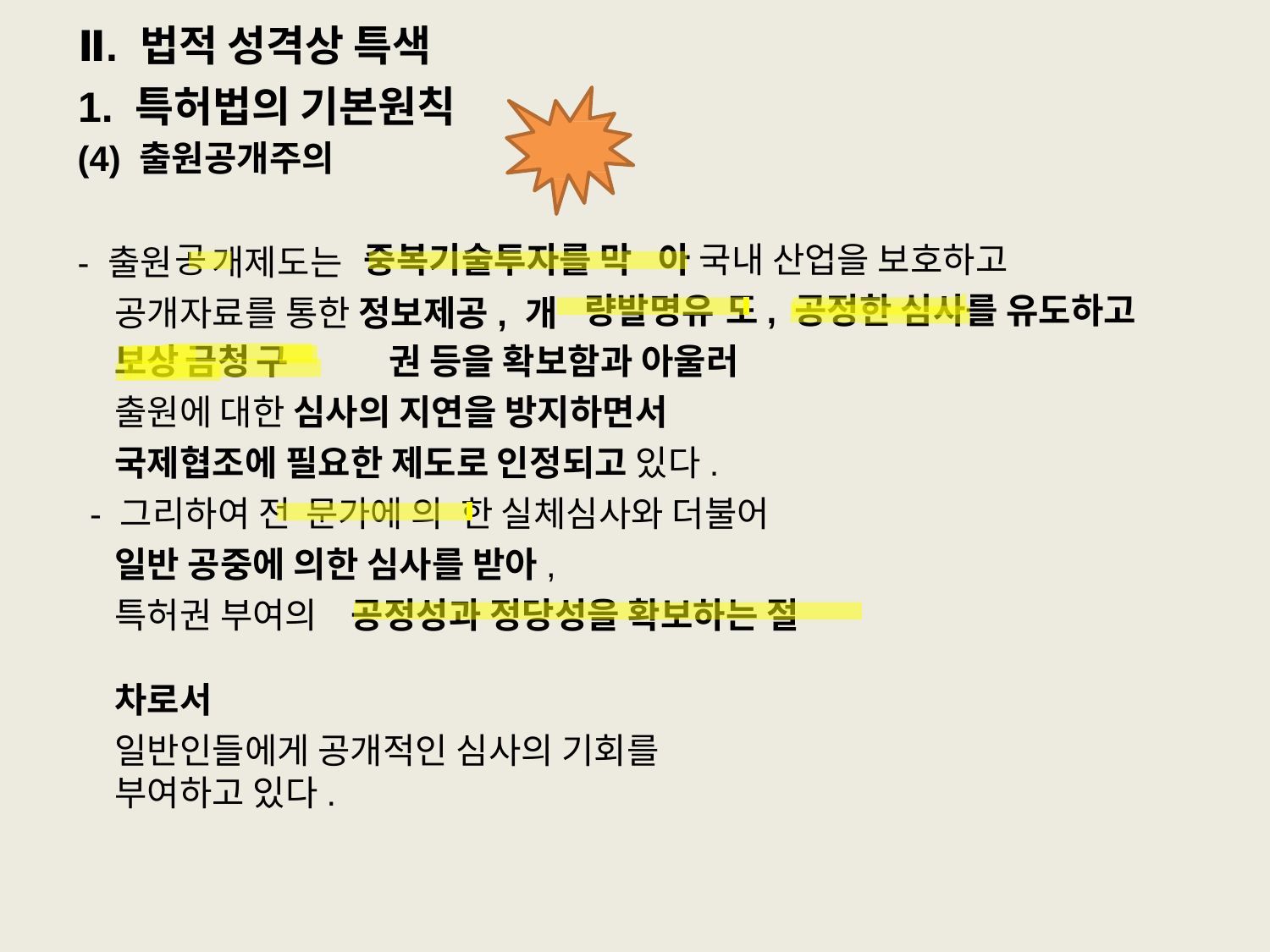

# Ⅱ. 법적 성격상 특색
1. 특허법의 기본원칙

(4) 출원공개주의

- 출원	개제도는
공개자료를 통한 정보제공, 개
아 국내 산업을 보호하고
도, 공정한 심사를 유도하고
공
중복기술투자를 막

량발명유

금청	권 등을 확보함과 아울러
출원에 대한 심사의 지연을 방지하면서  국제협조에 필요한 제도로 인정되고 있다.
- 그리하여 전	한 실체심사와 더불어
일반 공중에 의한 심사를 받아,
특허권 부여의	차로서
일반인들에게 공개적인 심사의 기회를 부여하고 있다.
보상
구

문가에 의

공정성과 정당성을 확보하는 절